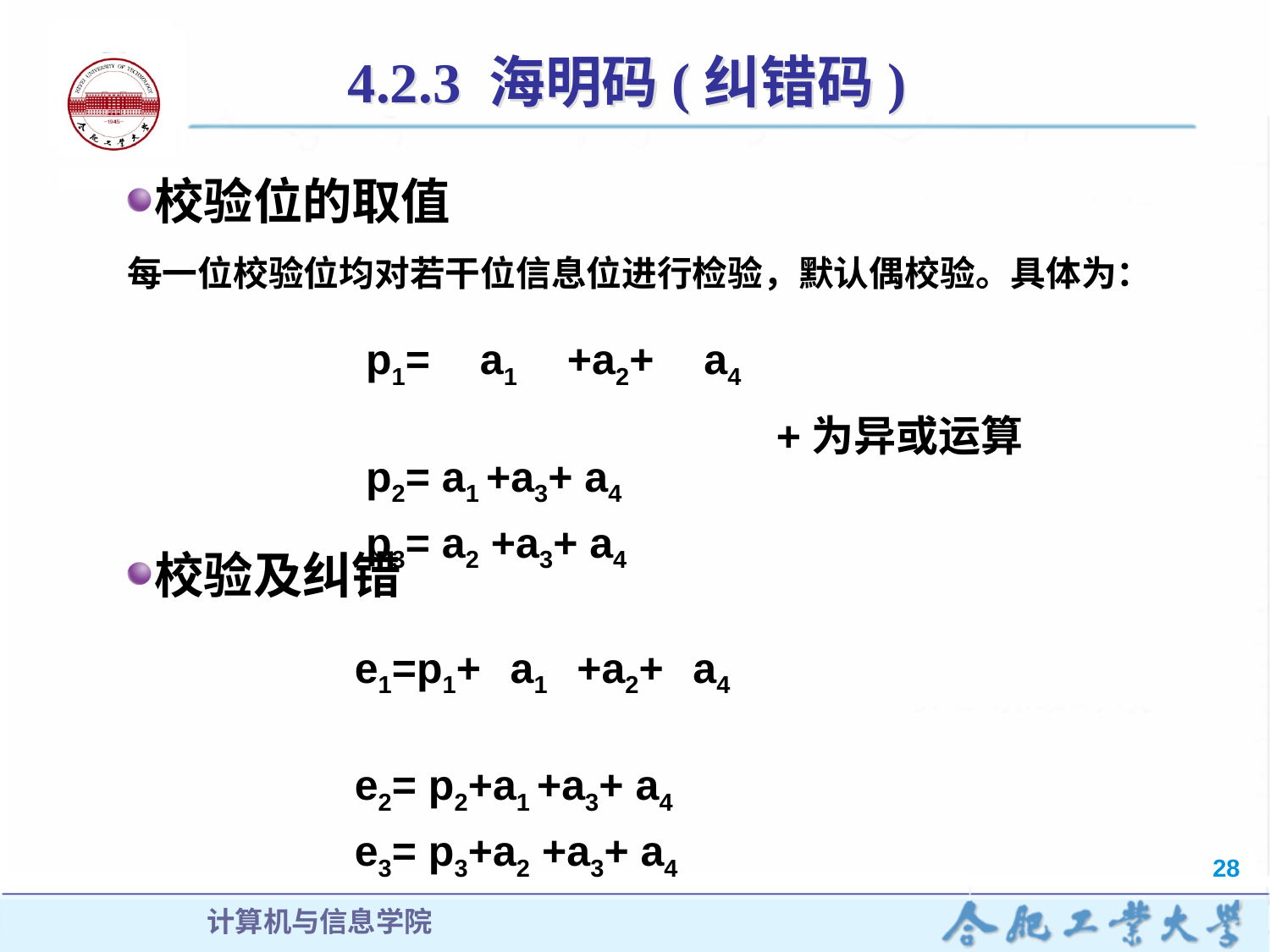

# 4.2.3 海明码(纠错码)
校验位的取值
每一位校验位均对若干位信息位进行检验，默认偶校验。具体为：
	p1= a1 +a2+ a4
	p2= a1 +a3+ a4
	p3= a2 +a3+ a4
+为异或运算
校验及纠错
	e1=p1+ a1 +a2+ a4
	e2= p2+a1 +a3+ a4
	e3= p3+a2 +a3+ a4